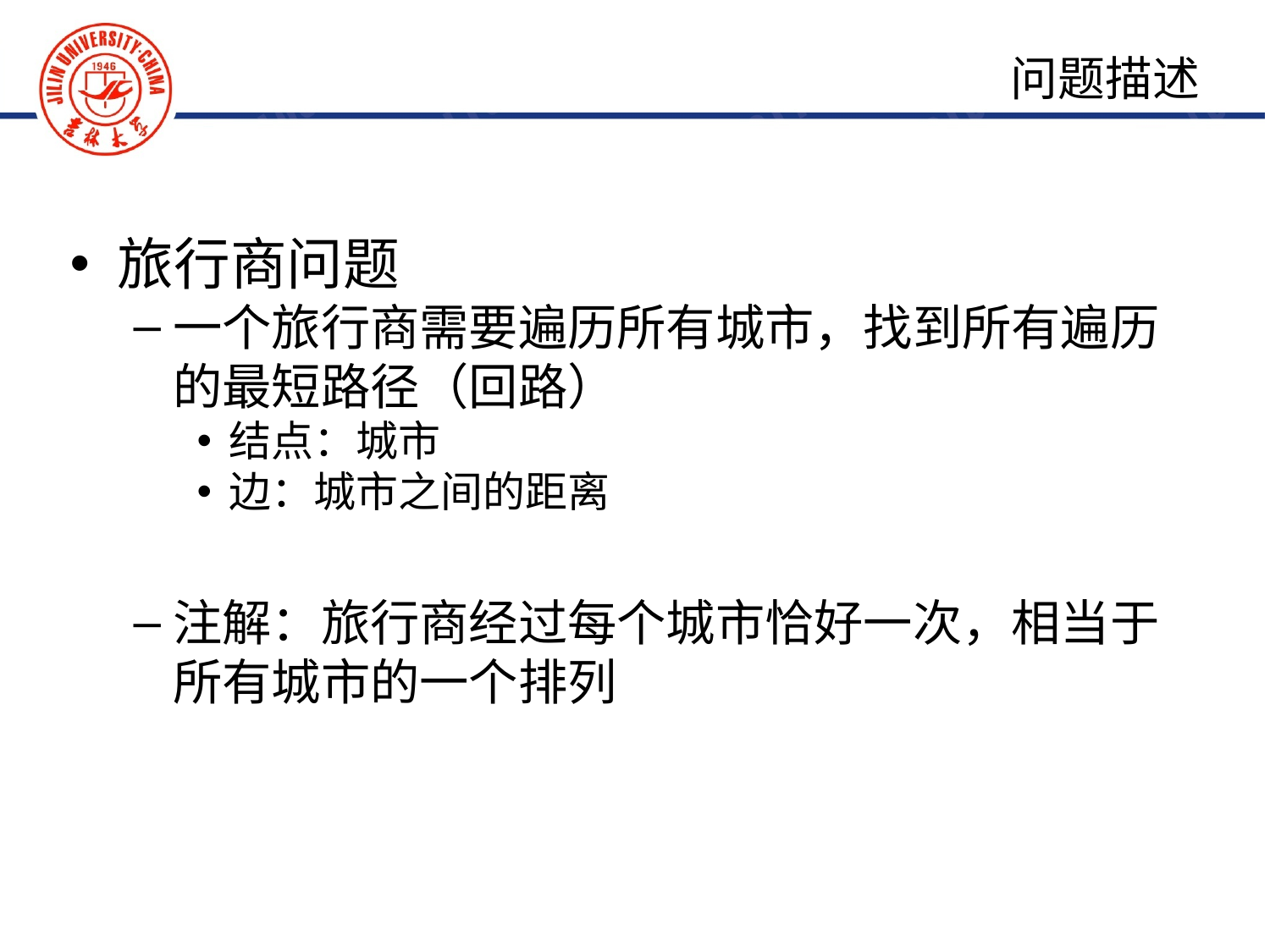

旅行商问题
一个旅行商需要遍历所有城市，找到所有遍历的最短路径（回路）
结点：城市
边：城市之间的距离

注解：旅行商经过每个城市恰好一次，相当于所有城市的一个排列
问题描述
4